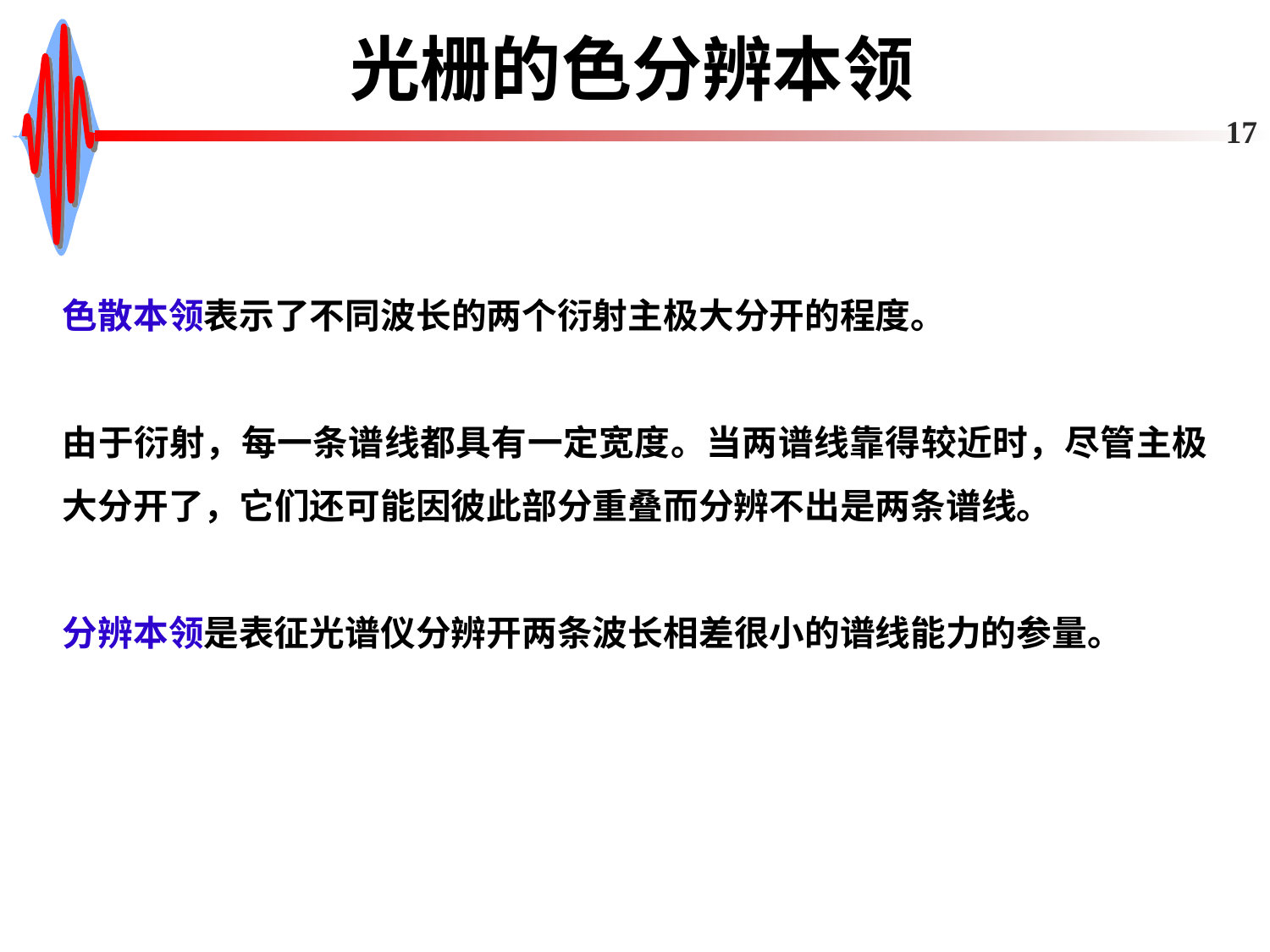

# 光栅的色分辨本领
17
色散本领表示了不同波长的两个衍射主极大分开的程度。
由于衍射，每一条谱线都具有一定宽度。当两谱线靠得较近时，尽管主极大分开了，它们还可能因彼此部分重叠而分辨不出是两条谱线。

分辨本领是表征光谱仪分辨开两条波长相差很小的谱线能力的参量。